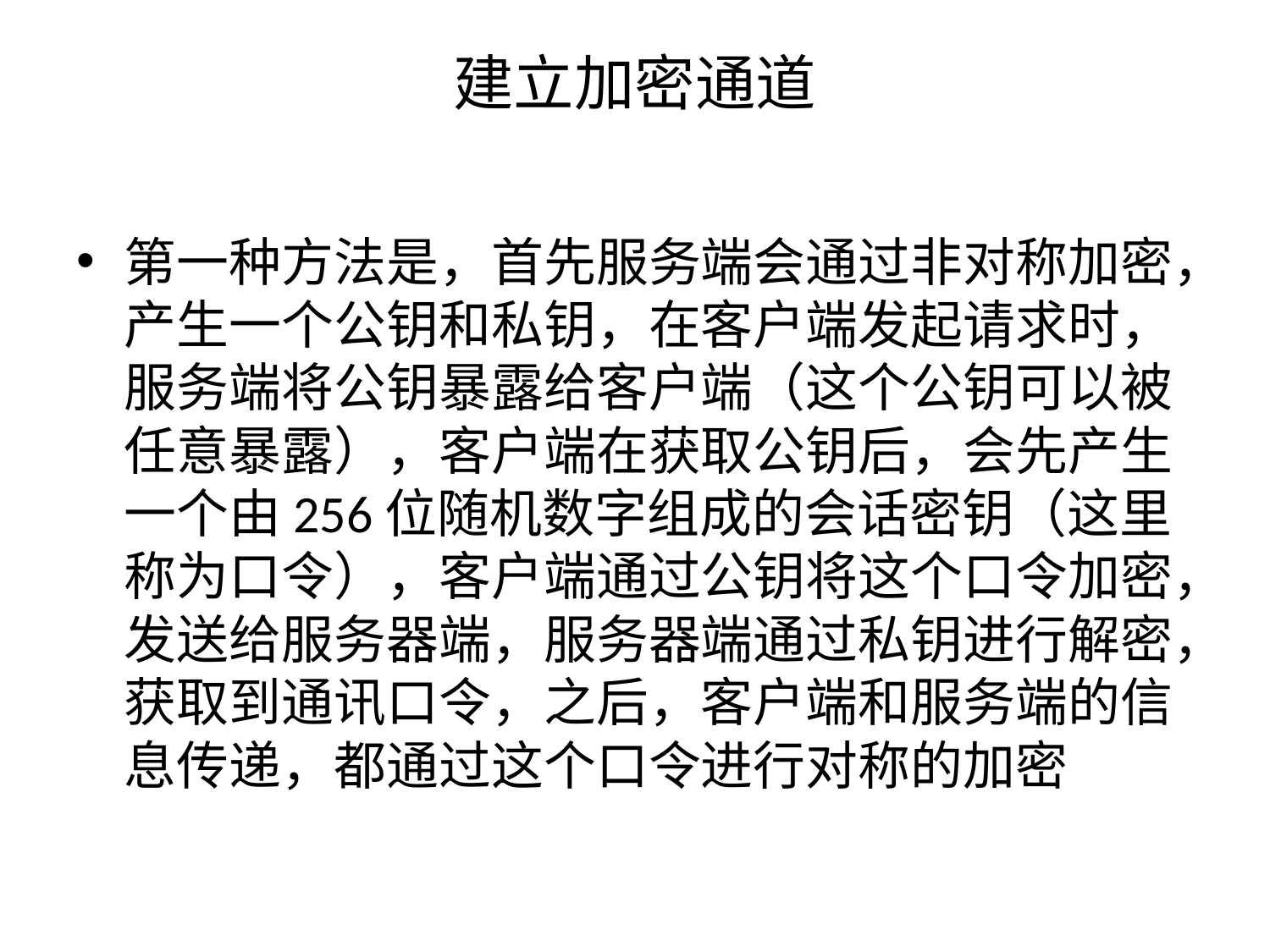

# 建立加密通道
第一种方法是，首先服务端会通过非对称加密，产生一个公钥和私钥，在客户端发起请求时，服务端将公钥暴露给客户端（这个公钥可以被任意暴露），客户端在获取公钥后，会先产生一个由256位随机数字组成的会话密钥（这里称为口令），客户端通过公钥将这个口令加密，发送给服务器端，服务器端通过私钥进行解密，获取到通讯口令，之后，客户端和服务端的信息传递，都通过这个口令进行对称的加密